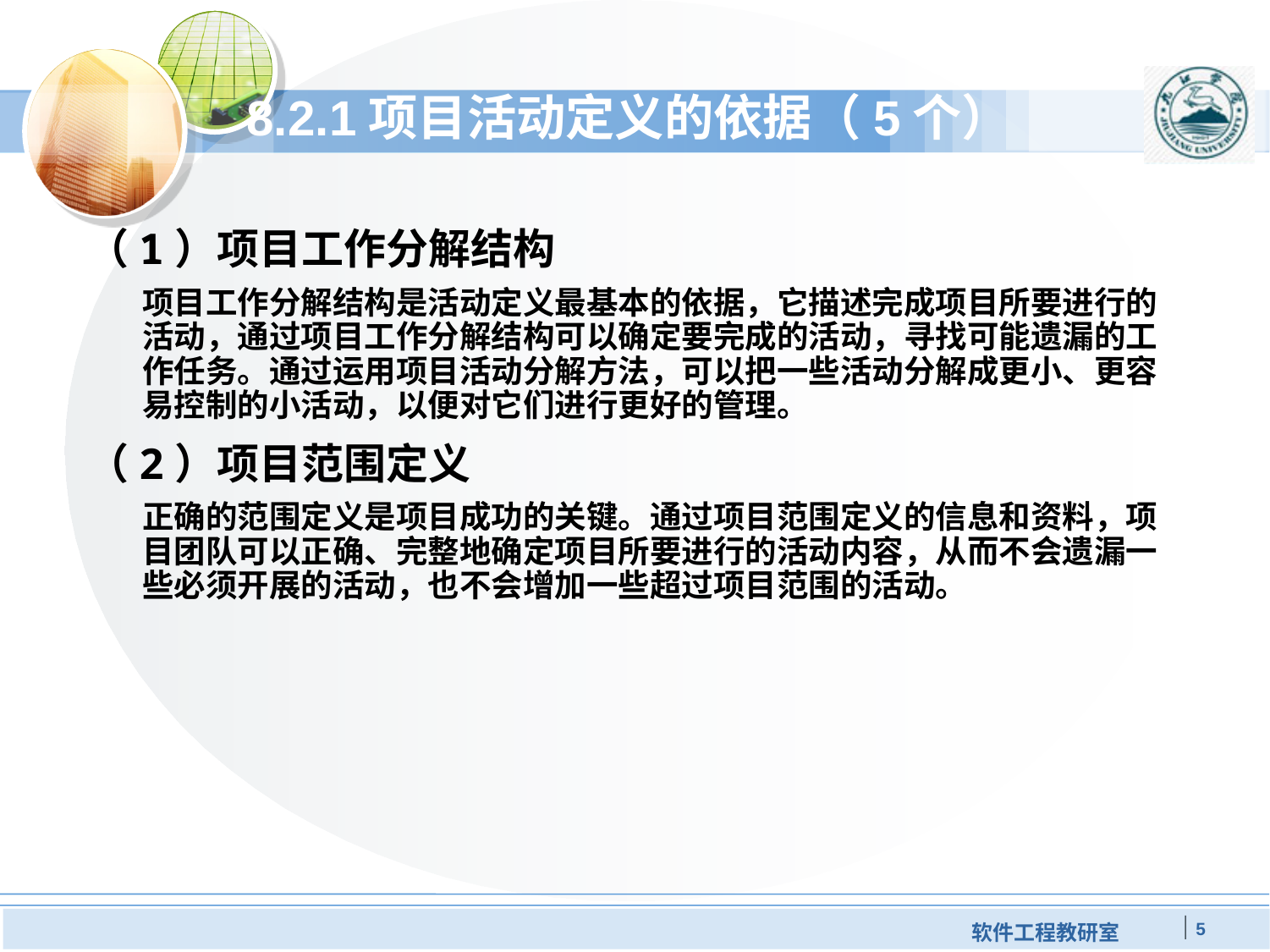

# 8.2.1项目活动定义的依据（5个）
（1）项目工作分解结构
项目工作分解结构是活动定义最基本的依据，它描述完成项目所要进行的活动，通过项目工作分解结构可以确定要完成的活动，寻找可能遗漏的工作任务。通过运用项目活动分解方法，可以把一些活动分解成更小、更容易控制的小活动，以便对它们进行更好的管理。
（2）项目范围定义
正确的范围定义是项目成功的关键。通过项目范围定义的信息和资料，项目团队可以正确、完整地确定项目所要进行的活动内容，从而不会遗漏一些必须开展的活动，也不会增加一些超过项目范围的活动。